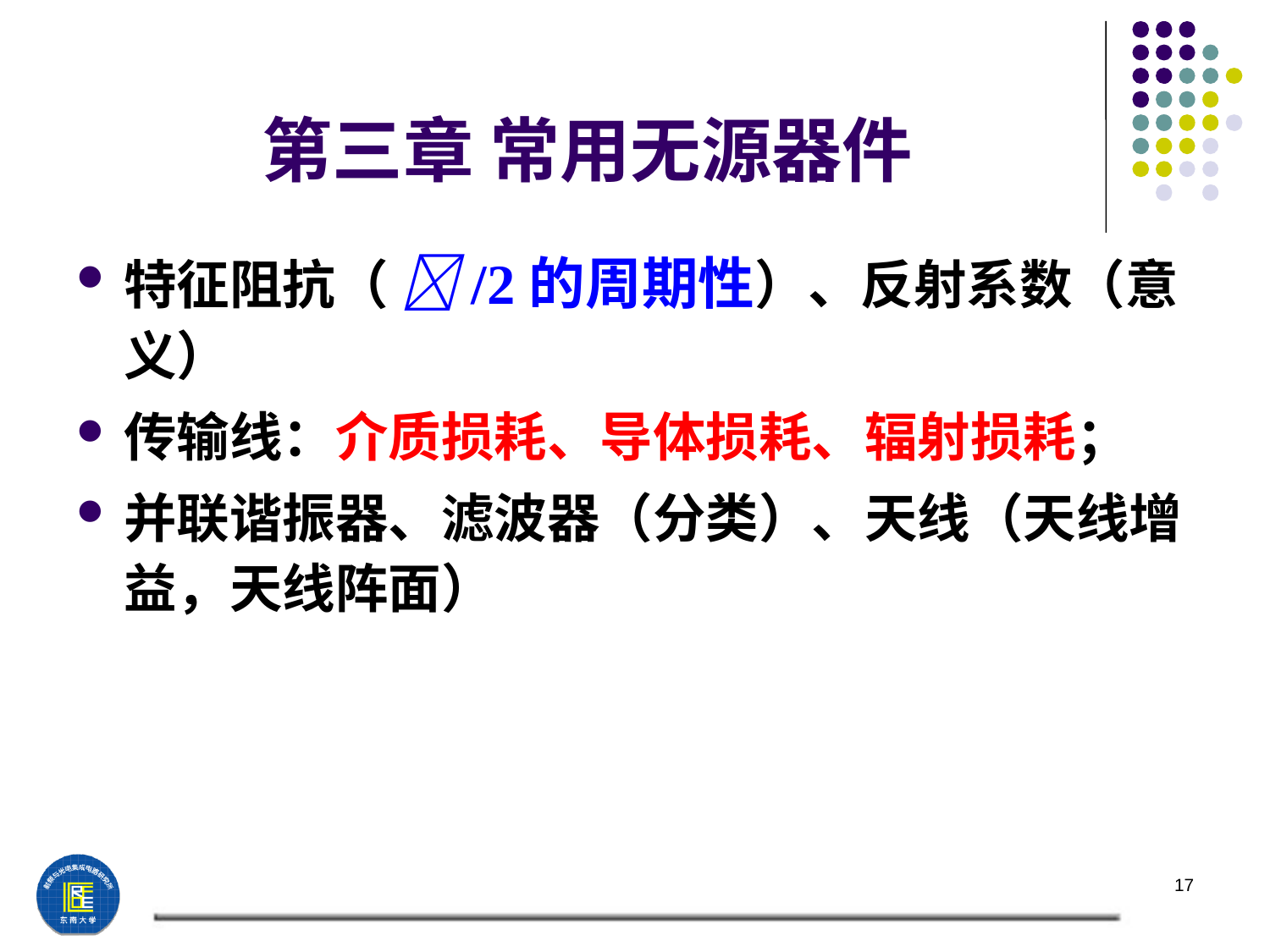

# 第三章 常用无源器件
特征阻抗（ λ/2的周期性）、反射系数（意义）
传输线：介质损耗、导体损耗、辐射损耗；
并联谐振器、滤波器（分类）、天线（天线增益，天线阵面）

17